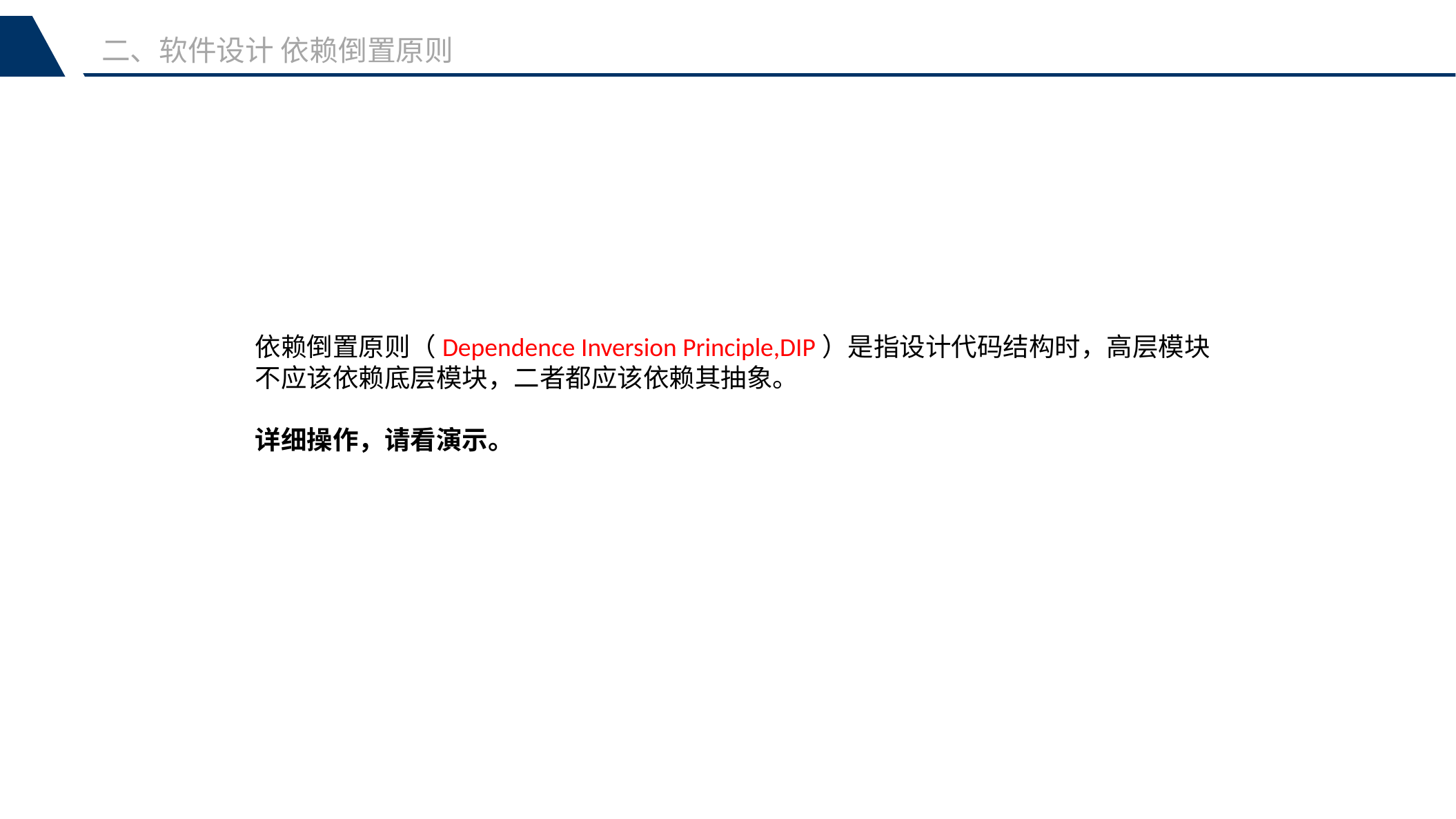

二、软件设计 依赖倒置原则

依赖倒置原则（Dependence Inversion Principle,DIP）是指设计代码结构时，高层模块不应该依赖底层模块，二者都应该依赖其抽象。

详细操作，请看演示。